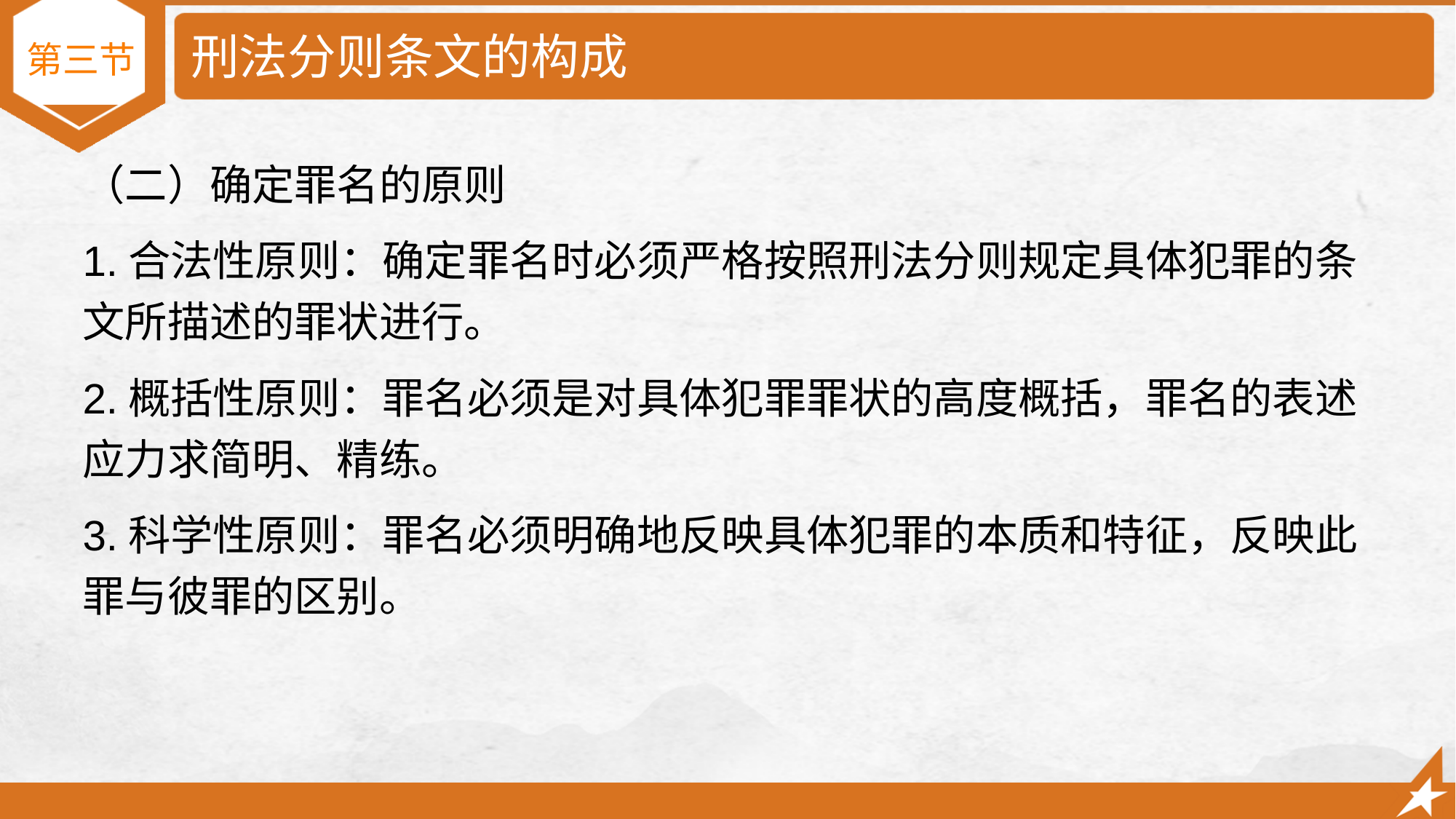

# 刑法分则条文的构成
第三节
（二）确定罪名的原则
1.合法性原则：确定罪名时必须严格按照刑法分则规定具体犯罪的条文所描述的罪状进行。
2.概括性原则：罪名必须是对具体犯罪罪状的高度概括，罪名的表述应力求简明、精练。
3.科学性原则：罪名必须明确地反映具体犯罪的本质和特征，反映此罪与彼罪的区别。